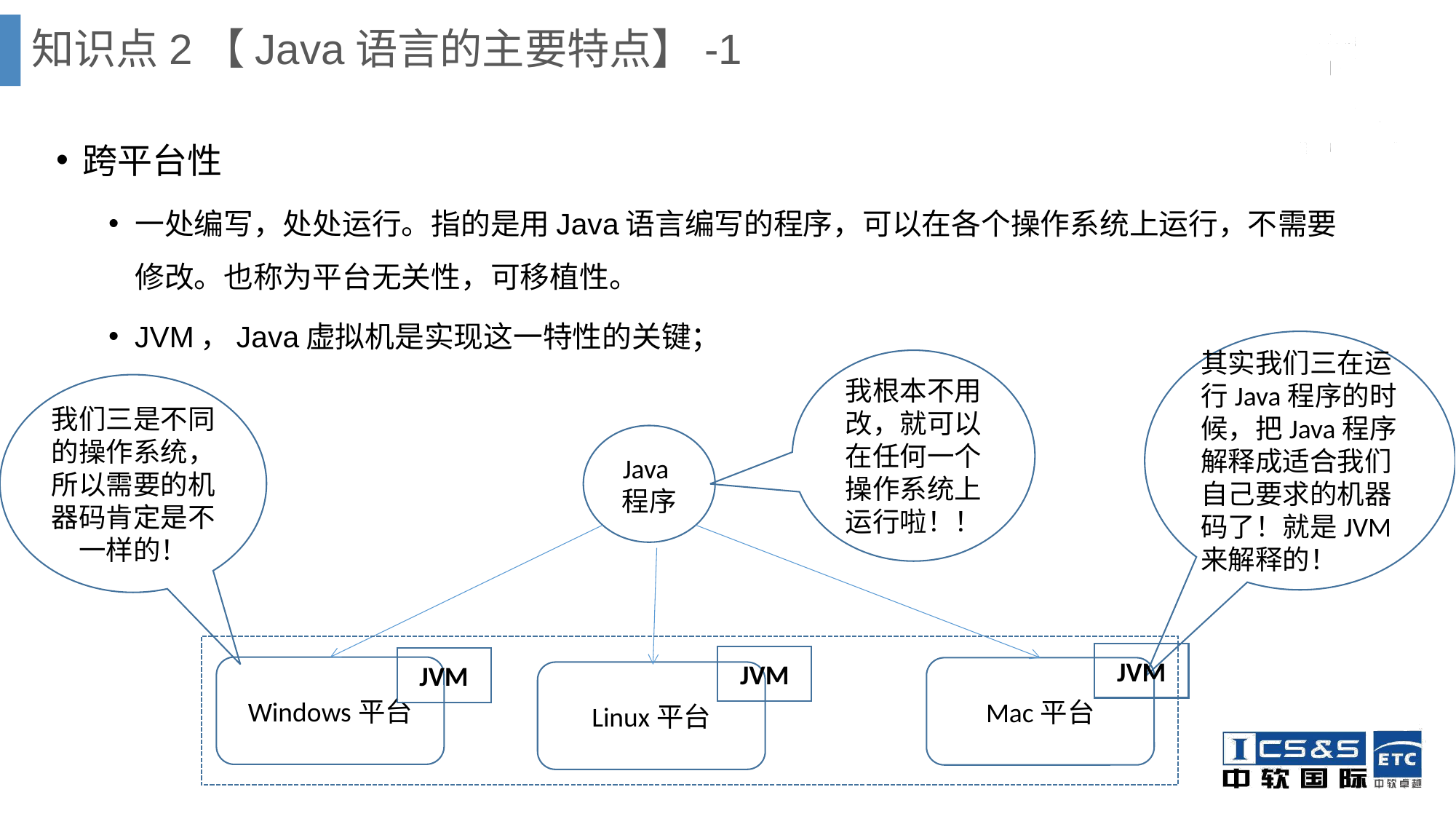

# 知识点2【Java语言的主要特点】-1
跨平台性
一处编写，处处运行。指的是用Java语言编写的程序，可以在各个操作系统上运行，不需要修改。也称为平台无关性，可移植性。
JVM，Java虚拟机是实现这一特性的关键；
其实我们三在运行Java程序的时候，把Java程序解释成适合我们自己要求的机器码了！就是JVM来解释的！
我根本不用改，就可以在任何一个操作系统上运行啦！！
我们三是不同的操作系统，所以需要的机器码肯定是不一样的！
Java程序

JVM
JVM
JVM
Windows平台
Mac平台
Linux平台